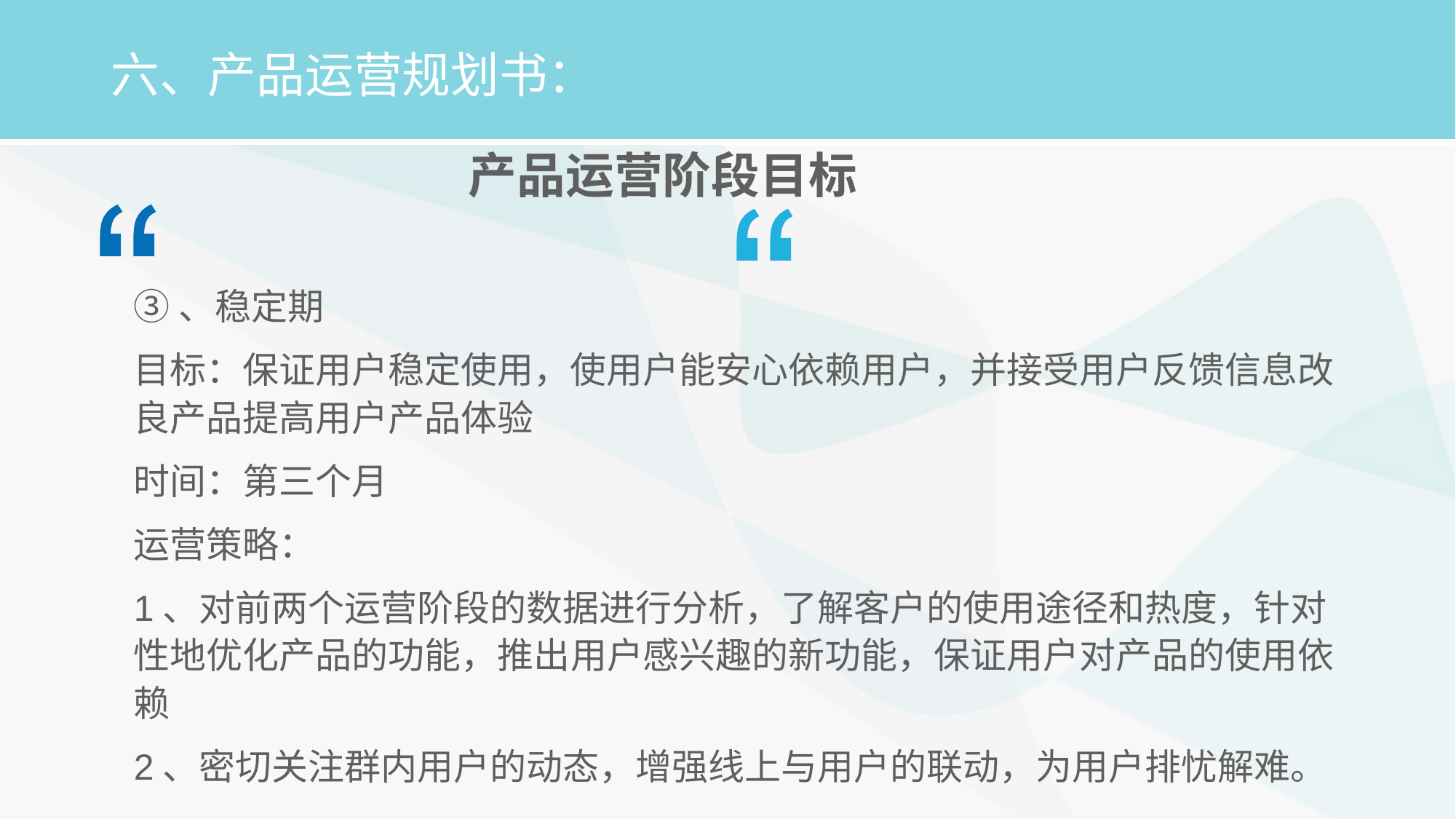

# 六、产品运营规划书：
产品运营阶段目标
③、稳定期
目标：保证用户稳定使用，使用户能安心依赖用户，并接受用户反馈信息改良产品提高用户产品体验
时间：第三个月
运营策略：
1、对前两个运营阶段的数据进行分析，了解客户的使用途径和热度，针对性地优化产品的功能，推出用户感兴趣的新功能，保证用户对产品的使用依赖
2、密切关注群内用户的动态，增强线上与用户的联动，为用户排忧解难。